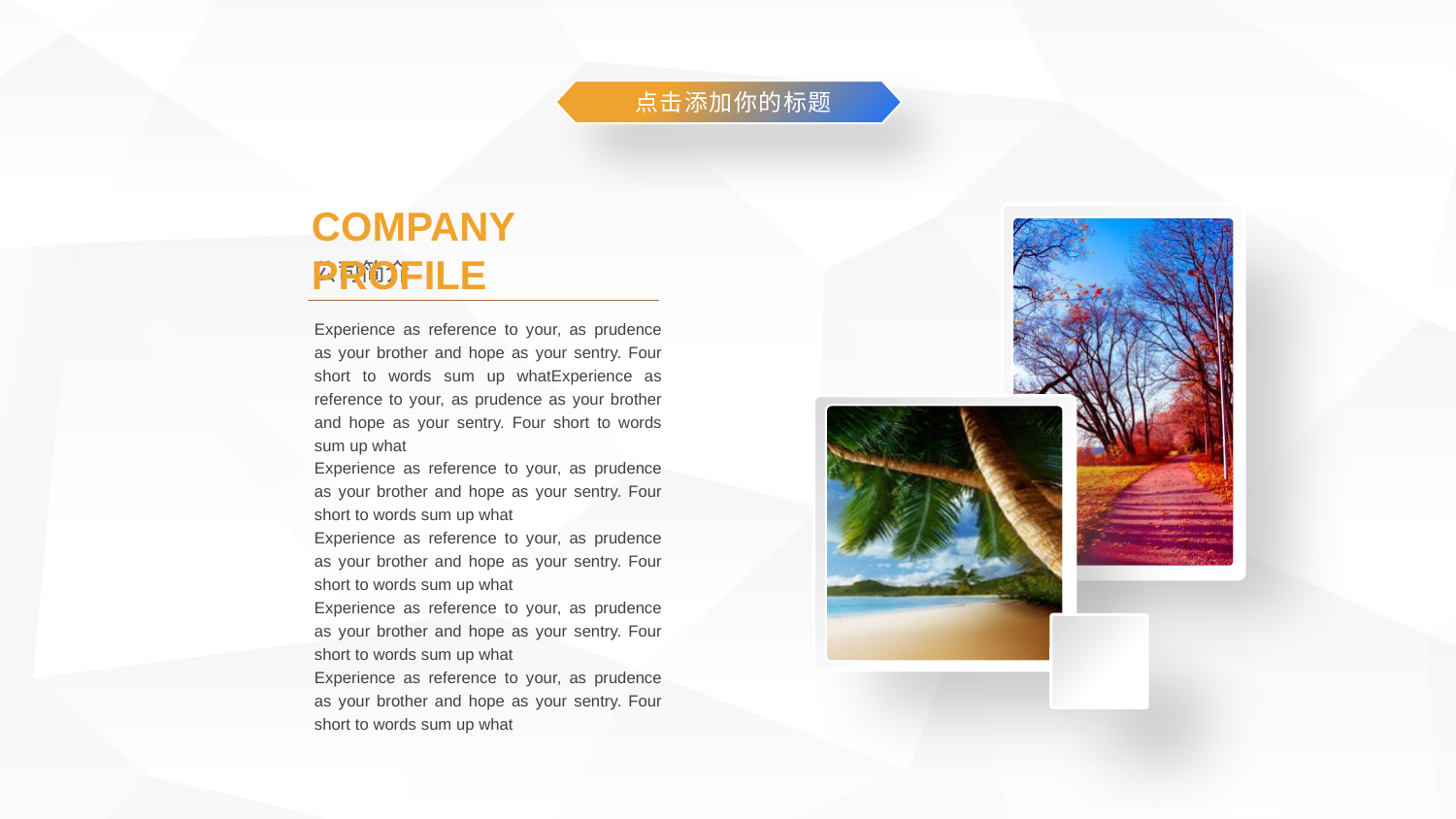

点击添加你的标题
COMPANY PROFILE

公司简介
Experience as reference to your, as prudence as your brother and hope as your sentry. Four short to words sum up whatExperience as reference to your, as prudence as your brother and hope as your sentry. Four short to words sum up what
Experience as reference to your, as prudence as your brother and hope as your sentry. Four short to words sum up what
Experience as reference to your, as prudence as your brother and hope as your sentry. Four short to words sum up what
Experience as reference to your, as prudence as your brother and hope as your sentry. Four short to words sum up what
Experience as reference to your, as prudence as your brother and hope as your sentry. Four short to words sum up what